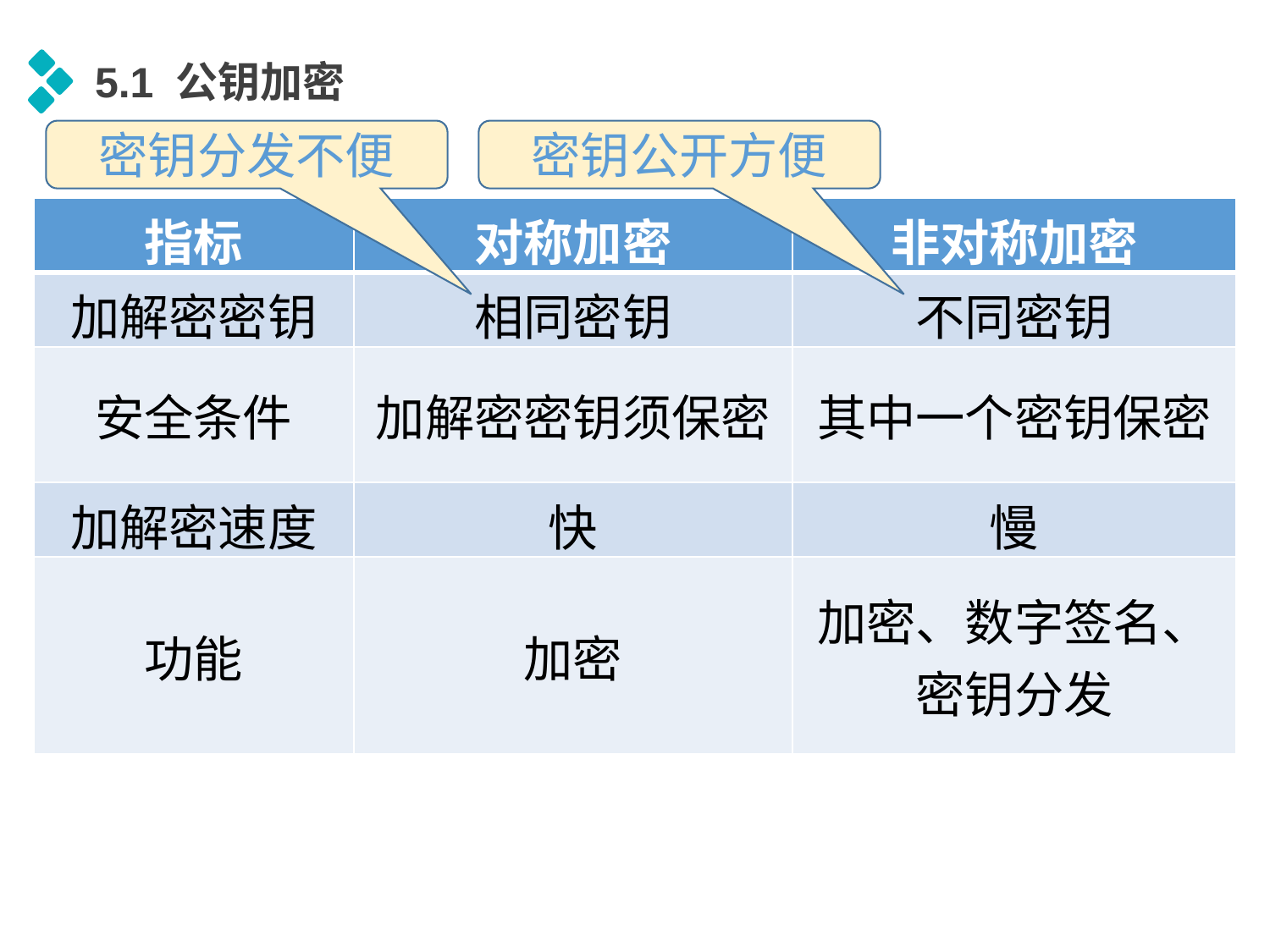

5.1 公钥加密

密钥公开方便
密钥分发不便
| 指标 | 对称加密 | 非对称加密 |
| --- | --- | --- |
| 加解密密钥 | 相同密钥 | 不同密钥 |
| 安全条件 | 加解密密钥须保密 | 其中一个密钥保密 |
| 加解密速度 | 快 | 慢 |
| 功能 | 加密 | 加密、数字签名、密钥分发 |